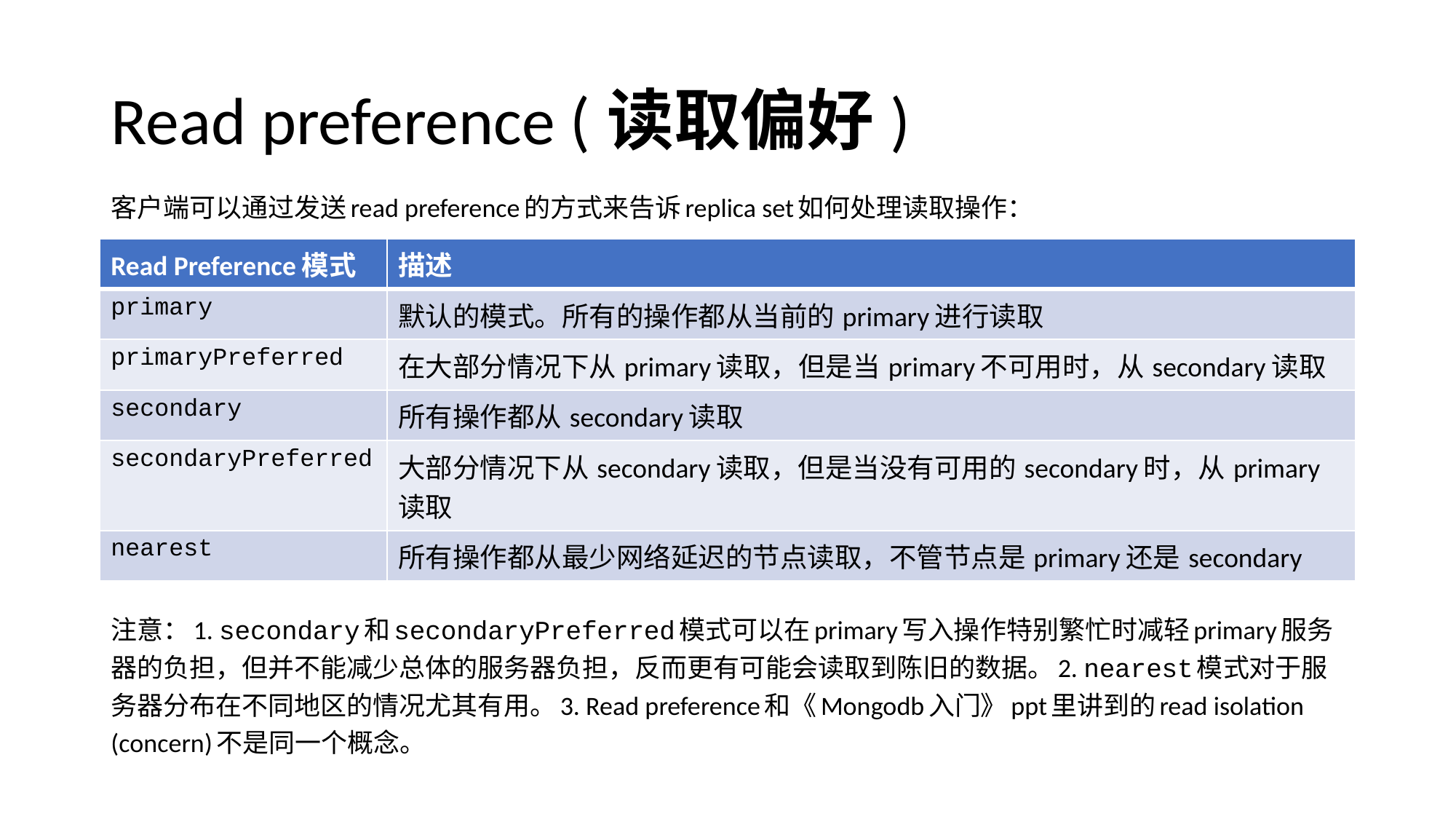

# Read preference (读取偏好)
客户端可以通过发送read preference的方式来告诉replica set如何处理读取操作：

db.collection.find().readPref('nearest', [ { 'dc': 'east' } ])

注意：1. secondary和secondaryPreferred模式可以在primary写入操作特别繁忙时减轻primary服务器的负担，但并不能减少总体的服务器负担，反而更有可能会读取到陈旧的数据。2. nearest模式对于服务器分布在不同地区的情况尤其有用。3. Read preference和《Mongodb入门》ppt里讲到的read isolation (concern)不是同一个概念。
| Read Preference模式 | 描述 |
| --- | --- |
| primary | 默认的模式。所有的操作都从当前的primary进行读取 |
| primaryPreferred | 在大部分情况下从primary读取，但是当primary不可用时，从secondary读取 |
| secondary | 所有操作都从secondary读取 |
| secondaryPreferred | 大部分情况下从secondary读取，但是当没有可用的secondary时，从primary读取 |
| nearest | 所有操作都从最少网络延迟的节点读取，不管节点是primary还是secondary |